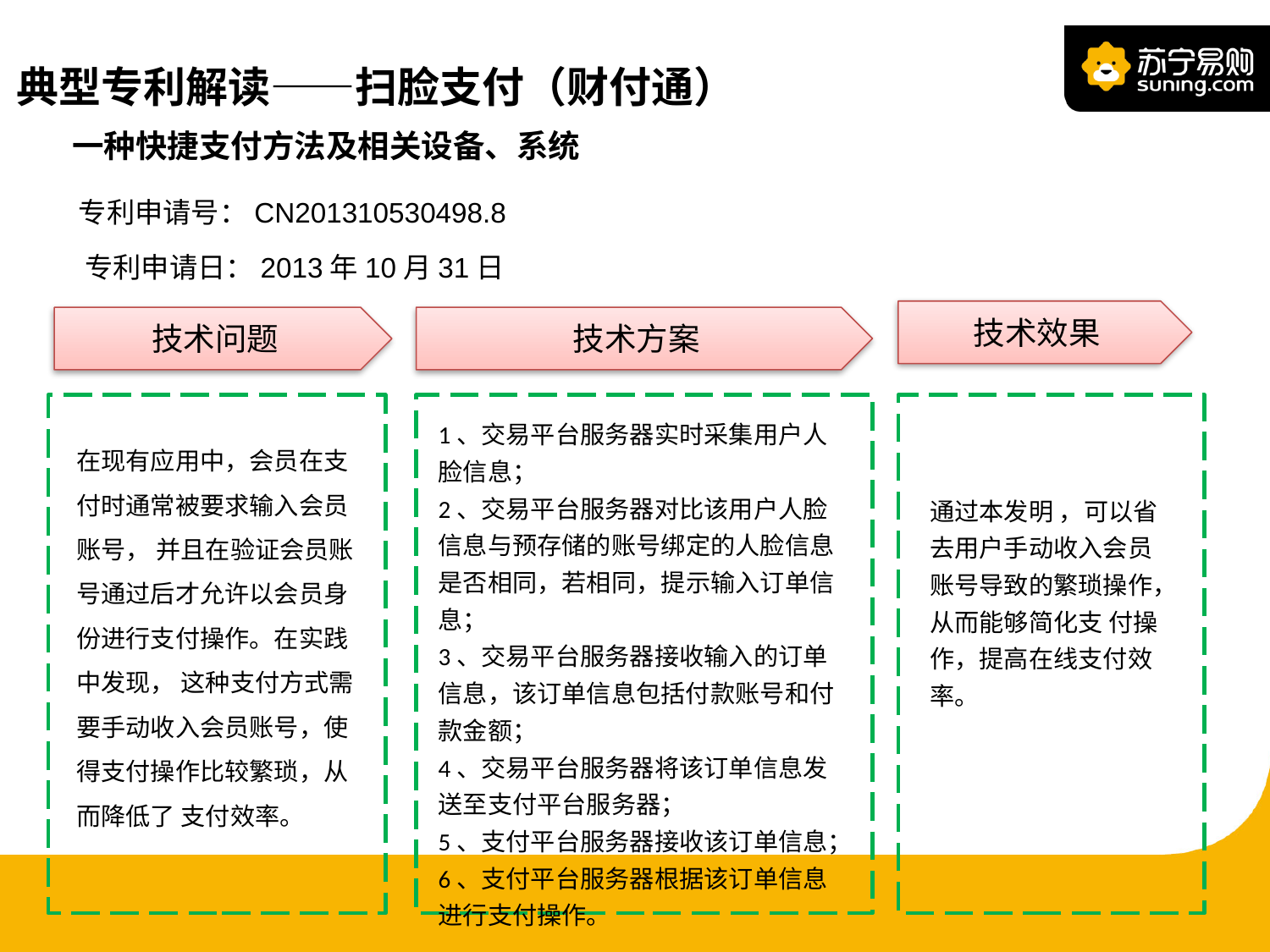

典型专利解读——扫脸支付（财付通）
一种快捷支付方法及相关设备、系统
专利申请号：CN201310530498.8
专利申请日：2013年10月31日
技术效果
技术问题
技术方案

1、交易平台服务器实时采集用户人脸信息；
2、交易平台服务器对比该用户人脸信息与预存储的账号绑定的人脸信息是否相同，若相同，提示输入订单信息；
3、交易平台服务器接收输入的订单信息，该订单信息包括付款账号和付款金额；
4、交易平台服务器将该订单信息发送至支付平台服务器；
5、支付平台服务器接收该订单信息；
6、支付平台服务器根据该订单信息进行支付操作。
在现有应用中，会员在支付时通常被要求输入会员账号， 并且在验证会员账号通过后才允许以会员身份进行支付操作。在实践中发现， 这种支付方式需要手动收入会员账号，使得支付操作比较繁琐，从而降低了 支付效率。
通过本发明 ，可以省去用户手动收入会员账号导致的繁琐操作，从而能够简化支 付操作，提高在线支付效率。